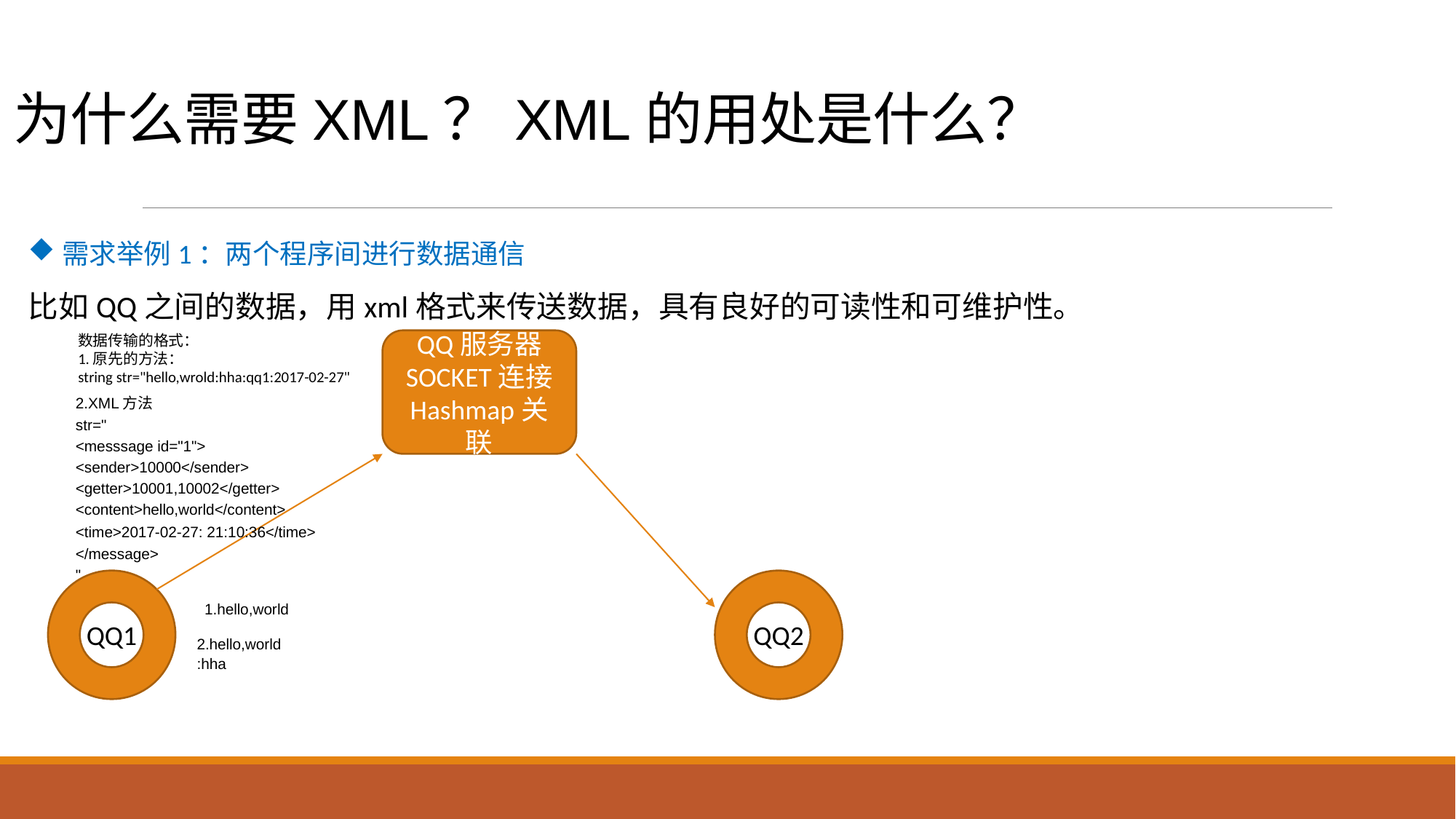

# 为什么需要XML？XML的用处是什么？
需求举例1：两个程序间进行数据通信
比如QQ之间的数据，用xml格式来传送数据，具有良好的可读性和可维护性。
数据传输的格式：
1.原先的方法：
string str="hello,wrold:hha:qq1:2017-02-27"

QQ服务器
SOCKET连接
Hashmap关联
2.XML方法
str="
<messsage id="1">
<sender>10000</sender>
<getter>10001,10002</getter>
<content>hello,world</content>
<time>2017-02-27: 21:10:36</time>
</message>
"
QQ1
QQ2
1.hello,world
2.hello,world
:hha